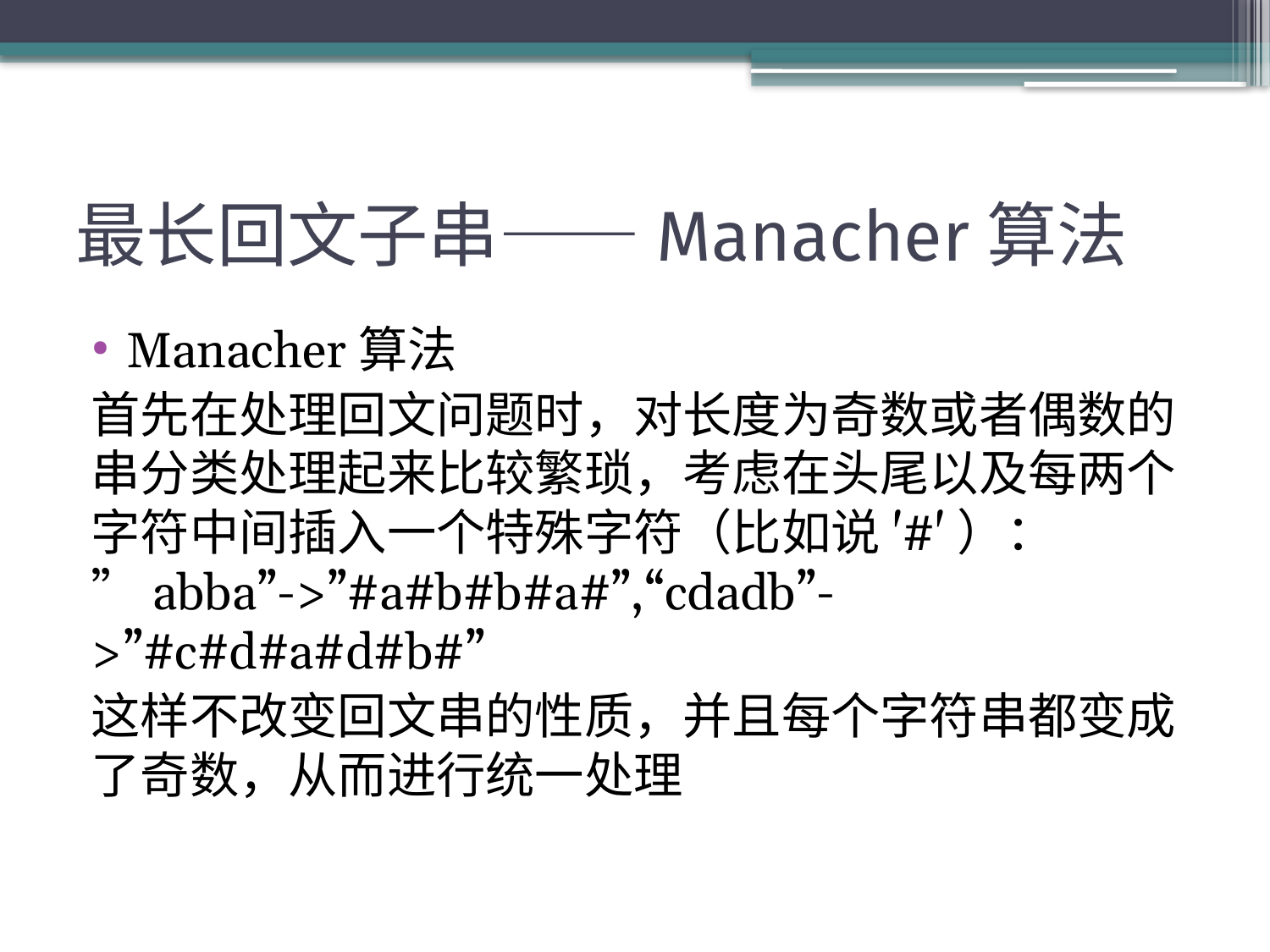

# 最长回文子串——Manacher算法
Manacher算法
首先在处理回文问题时，对长度为奇数或者偶数的串分类处理起来比较繁琐，考虑在头尾以及每两个字符中间插入一个特殊字符（比如说'#'）：
”abba”->”#a#b#b#a#”,“cdadb”->”#c#d#a#d#b#”
这样不改变回文串的性质，并且每个字符串都变成了奇数，从而进行统一处理